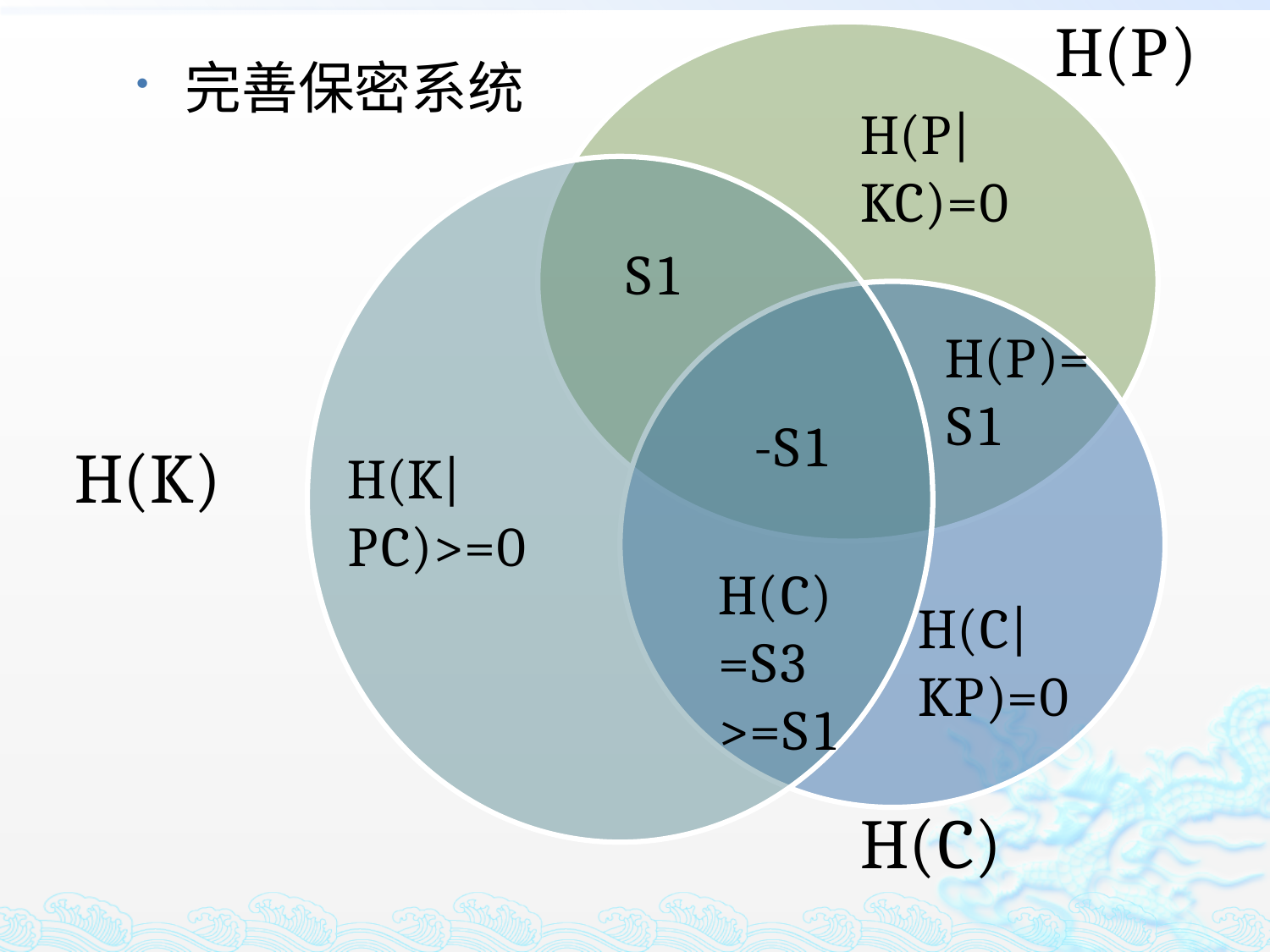

H(P)

完善保密系统
H(P|KC)=0

S1

H(P)=S1
-S1
H(K)
H(K|PC)>=0
H(C)
=S3
>=S1
H(C|KP)=0
H(C)